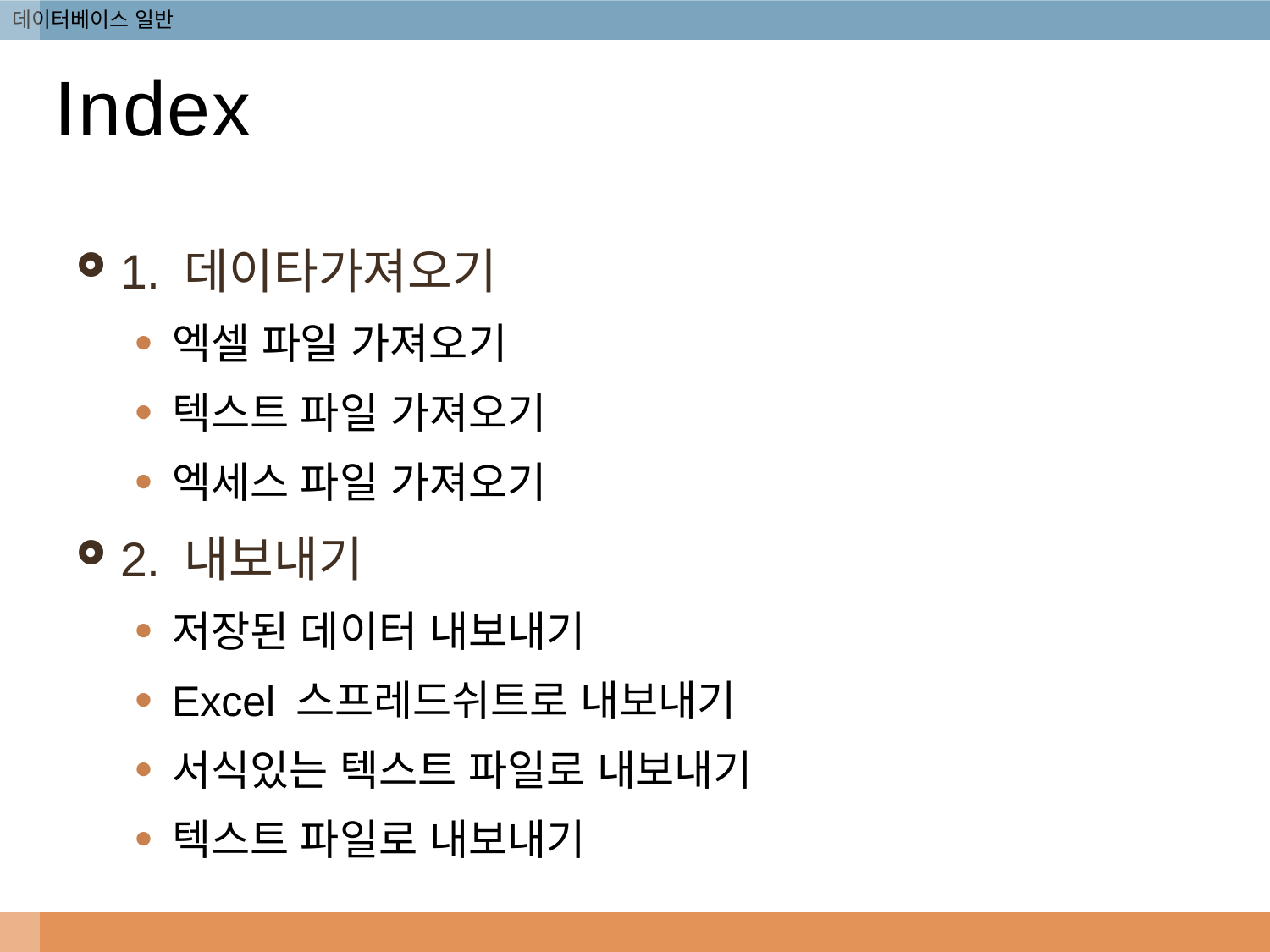

# Index
1. 데이타가져오기
엑셀 파일 가져오기
텍스트 파일 가져오기
엑세스 파일 가져오기
2. 내보내기
저장된 데이터 내보내기
Excel 스프레드쉬트로 내보내기
서식있는 텍스트 파일로 내보내기
텍스트 파일로 내보내기